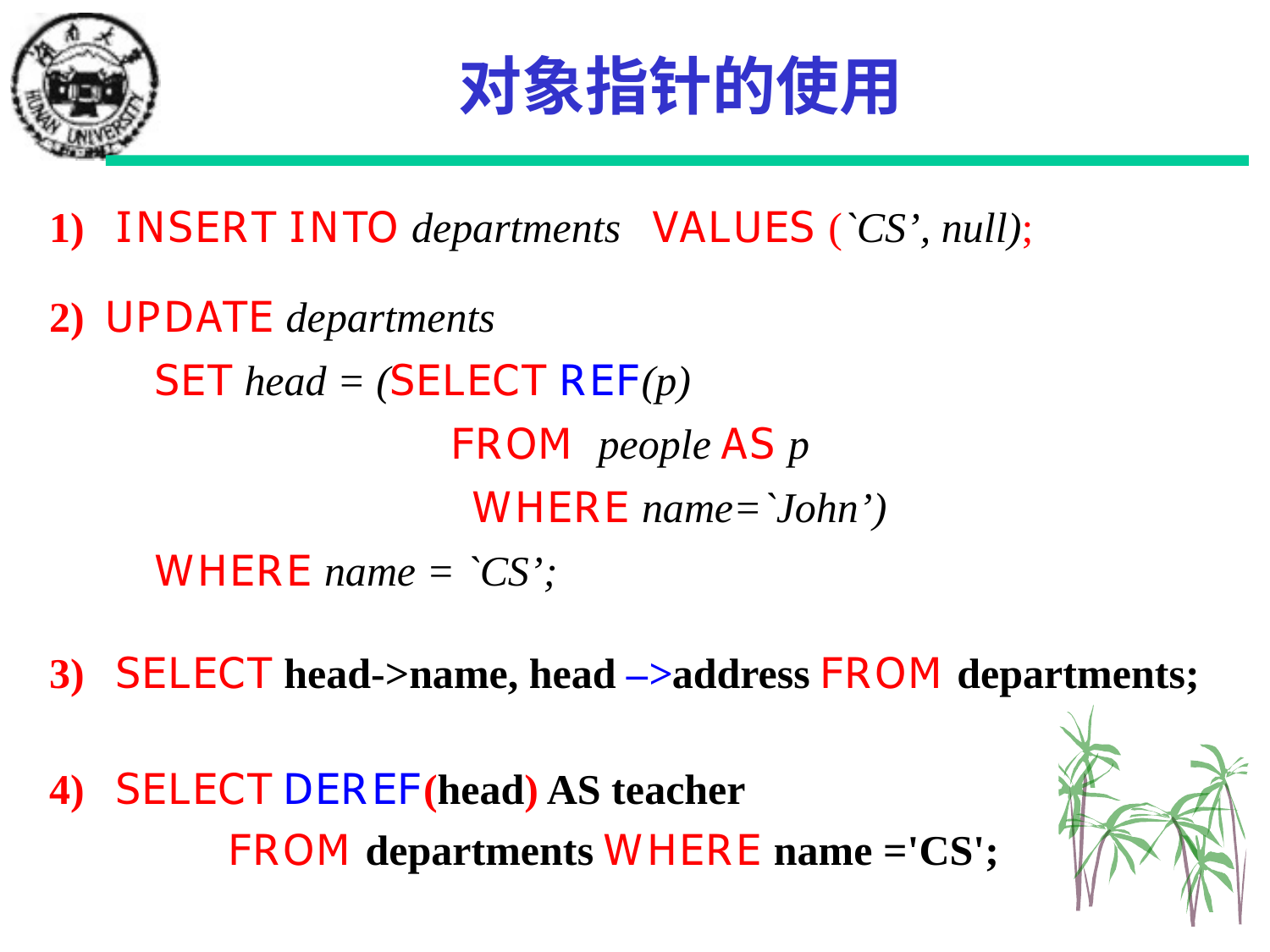

# 对象指针的使用
1)   INSERT INTO departments   VALUES (`CS’, null);

2)  UPDATE departments
	     SET head = (SELECT REF(p)
		                     FROM  people AS p
			           WHERE name=`John’)
	     WHERE name = `CS’;

3)   SELECT head->name, head –>address FROM departments;

4)   SELECT DEREF(head) AS teacher
	FROM departments WHERE name ='CS';